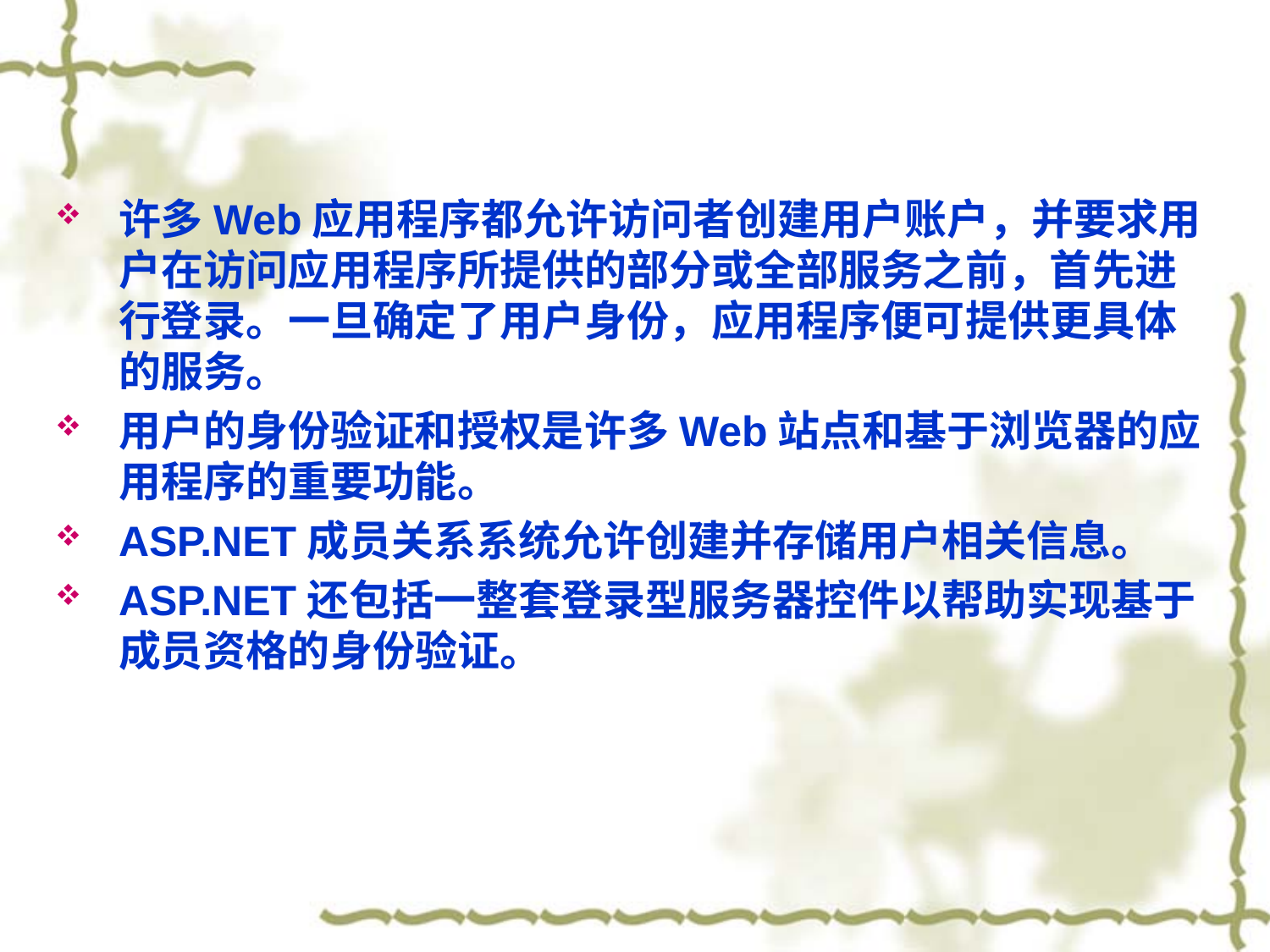

许多Web应用程序都允许访问者创建用户账户，并要求用户在访问应用程序所提供的部分或全部服务之前，首先进行登录。一旦确定了用户身份，应用程序便可提供更具体的服务。
用户的身份验证和授权是许多Web站点和基于浏览器的应用程序的重要功能。
ASP.NET成员关系系统允许创建并存储用户相关信息。
ASP.NET还包括一整套登录型服务器控件以帮助实现基于成员资格的身份验证。